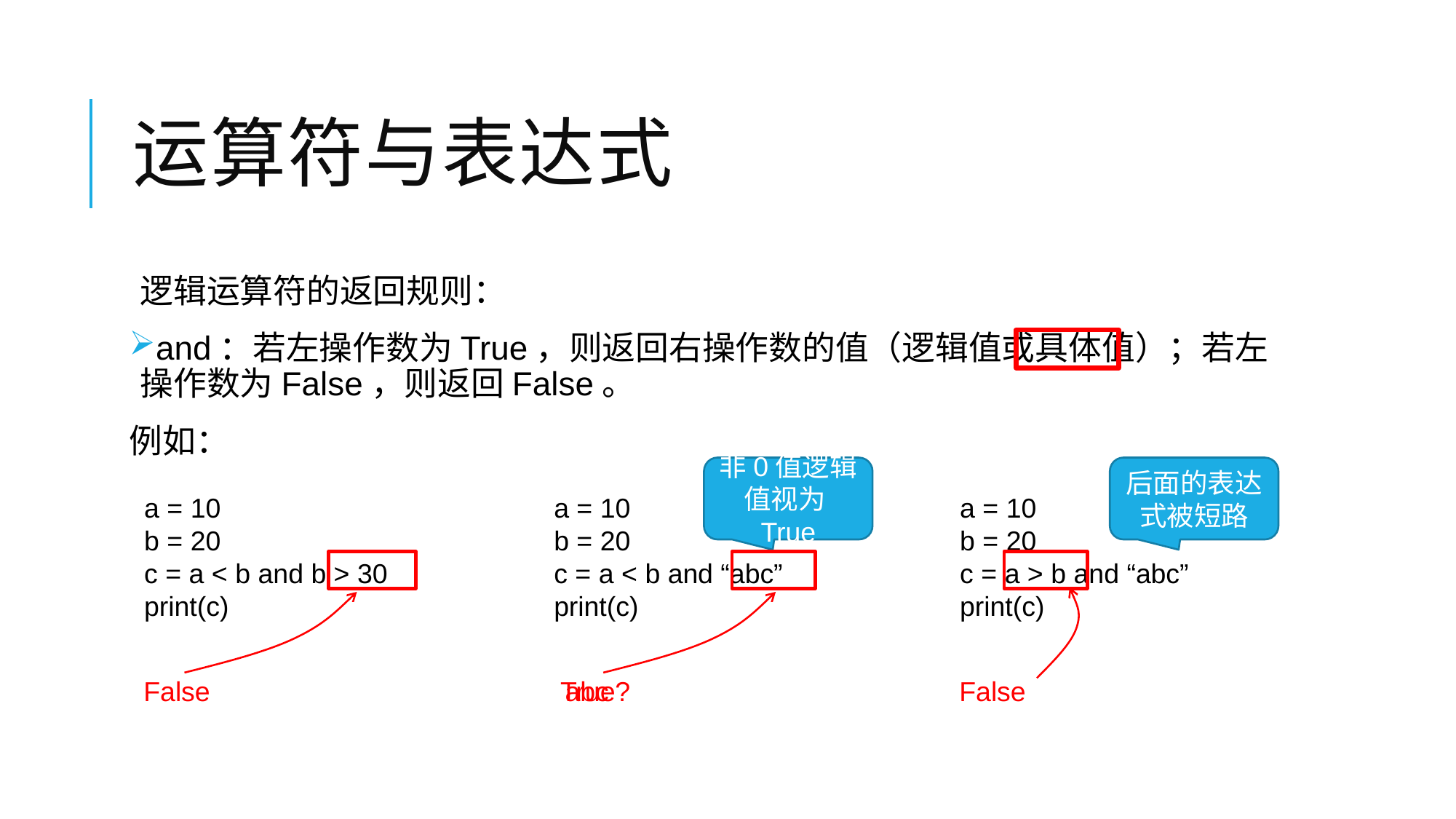

# 运算符与表达式
逻辑运算符的返回规则：
and：若左操作数为True，则返回右操作数的值（逻辑值或具体值）；若左操作数为False，则返回False。
例如：

非0值逻辑值视为True
后面的表达式被短路
a = 10
b = 20
c = a < b and b > 30
print(c)
a = 10
b = 20
c = a < b and “abc”
print(c)
a = 10
b = 20
c = a > b and “abc”
print(c)

False
True?
abc
False